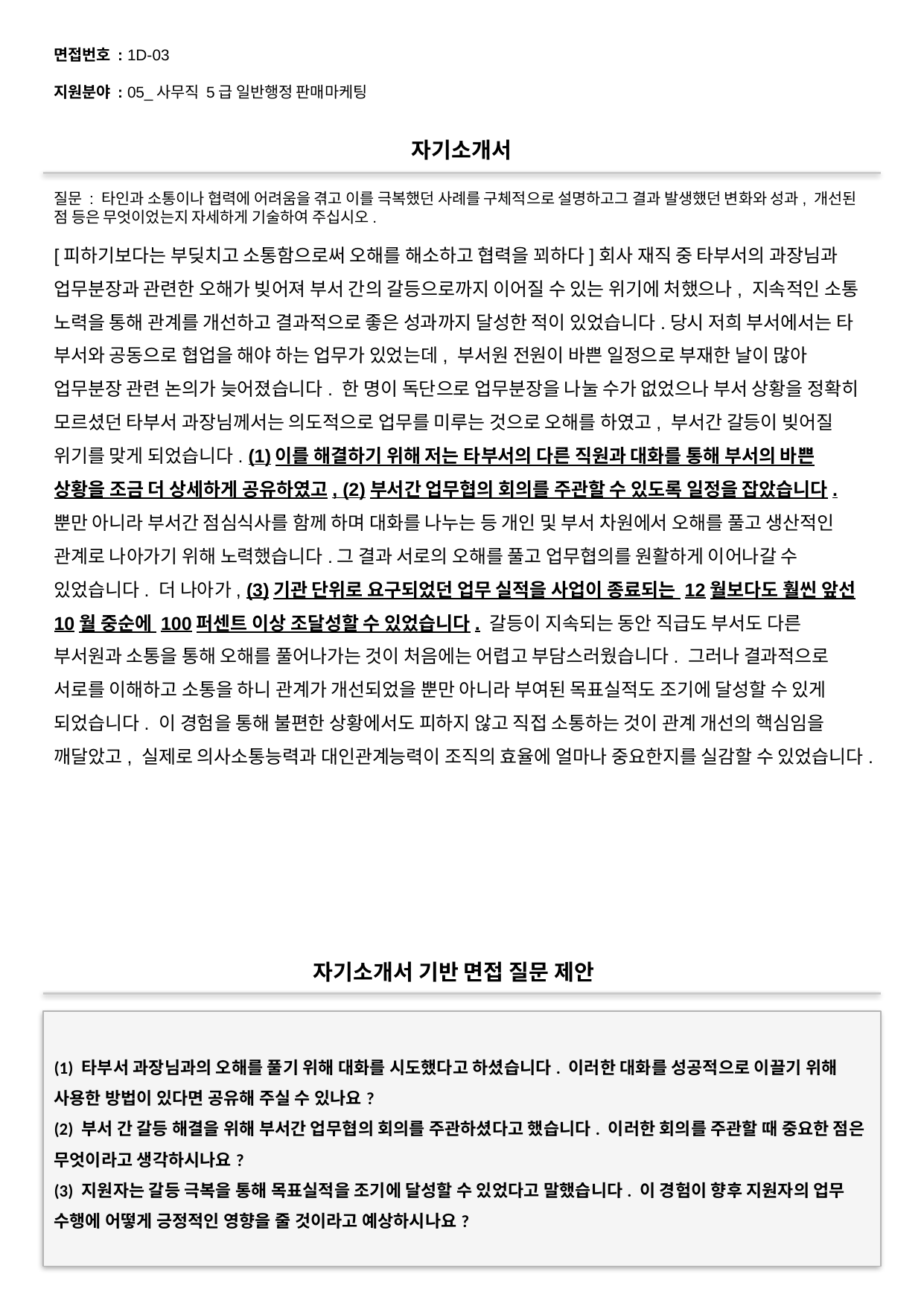

면접번호 : 1D-03

지원분야 : 05_사무직 5급 일반행정 판매마케팅
#

자기소개서

질문 : 타인과 소통이나 협력에 어려움을 겪고 이를 극복했던 사례를 구체적으로 설명하고그 결과 발생했던 변화와 성과, 개선된 점 등은 무엇이었는지 자세하게 기술하여 주십시오.

[피하기보다는 부딪치고 소통함으로써 오해를 해소하고 협력을 꾀하다]회사 재직 중 타부서의 과장님과 업무분장과 관련한 오해가 빚어져 부서 간의 갈등으로까지 이어질 수 있는 위기에 처했으나, 지속적인 소통 노력을 통해 관계를 개선하고 결과적으로 좋은 성과까지 달성한 적이 있었습니다.당시 저희 부서에서는 타 부서와 공동으로 협업을 해야 하는 업무가 있었는데, 부서원 전원이 바쁜 일정으로 부재한 날이 많아 업무분장 관련 논의가 늦어졌습니다. 한 명이 독단으로 업무분장을 나눌 수가 없었으나 부서 상황을 정확히 모르셨던 타부서 과장님께서는 의도적으로 업무를 미루는 것으로 오해를 하였고, 부서간 갈등이 빚어질 위기를 맞게 되었습니다. (1)이를 해결하기 위해 저는 타부서의 다른 직원과 대화를 통해 부서의 바쁜 상황을 조금 더 상세하게 공유하였고, (2)부서간 업무협의 회의를 주관할 수 있도록 일정을 잡았습니다. 뿐만 아니라 부서간 점심식사를 함께 하며 대화를 나누는 등 개인 및 부서 차원에서 오해를 풀고 생산적인 관계로 나아가기 위해 노력했습니다.그 결과 서로의 오해를 풀고 업무협의를 원활하게 이어나갈 수 있었습니다. 더 나아가, (3)기관 단위로 요구되었던 업무 실적을 사업이 종료되는 12월보다도 훨씬 앞선 10월 중순에 100퍼센트 이상 조달성할 수 있었습니다. 갈등이 지속되는 동안 직급도 부서도 다른 부서원과 소통을 통해 오해를 풀어나가는 것이 처음에는 어렵고 부담스러웠습니다. 그러나 결과적으로 서로를 이해하고 소통을 하니 관계가 개선되었을 뿐만 아니라 부여된 목표실적도 조기에 달성할 수 있게 되었습니다. 이 경험을 통해 불편한 상황에서도 피하지 않고 직접 소통하는 것이 관계 개선의 핵심임을 깨달았고, 실제로 의사소통능력과 대인관계능력이 조직의 효율에 얼마나 중요한지를 실감할 수 있었습니다.

자기소개서 기반 면접 질문 제안

(1) 타부서 과장님과의 오해를 풀기 위해 대화를 시도했다고 하셨습니다. 이러한 대화를 성공적으로 이끌기 위해 사용한 방법이 있다면 공유해 주실 수 있나요?
(2) 부서 간 갈등 해결을 위해 부서간 업무협의 회의를 주관하셨다고 했습니다. 이러한 회의를 주관할 때 중요한 점은 무엇이라고 생각하시나요?
(3) 지원자는 갈등 극복을 통해 목표실적을 조기에 달성할 수 있었다고 말했습니다. 이 경험이 향후 지원자의 업무 수행에 어떻게 긍정적인 영향을 줄 것이라고 예상하시나요?